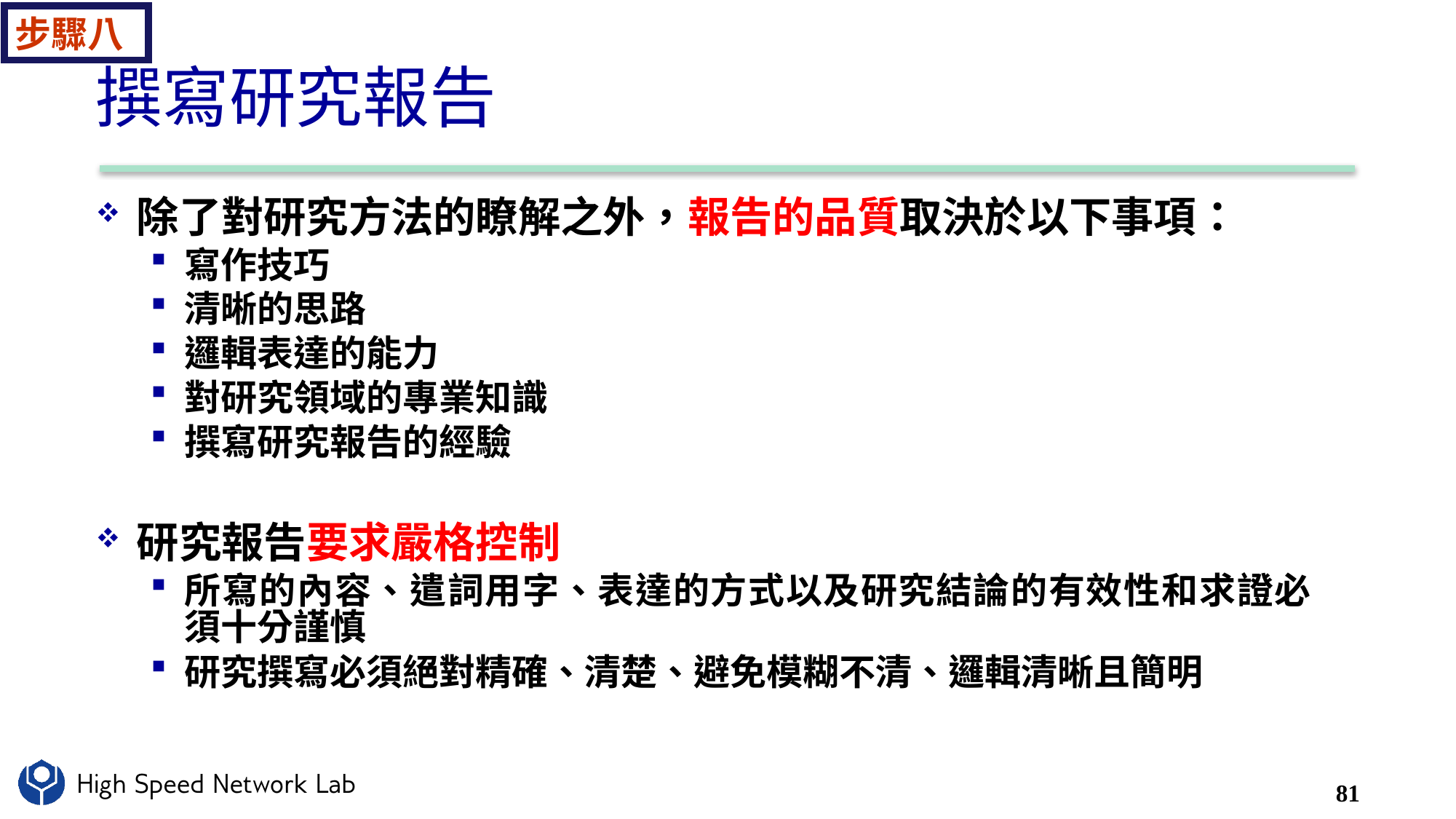

步驟八
# 撰寫研究報告
除了對研究方法的瞭解之外，報告的品質取決於以下事項：
寫作技巧
清晰的思路
邏輯表達的能力
對研究領域的專業知識
撰寫研究報告的經驗

研究報告要求嚴格控制
所寫的內容、遣詞用字、表達的方式以及研究結論的有效性和求證必須十分謹慎
研究撰寫必須絕對精確、清楚、避免模糊不清、邏輯清晰且簡明

81